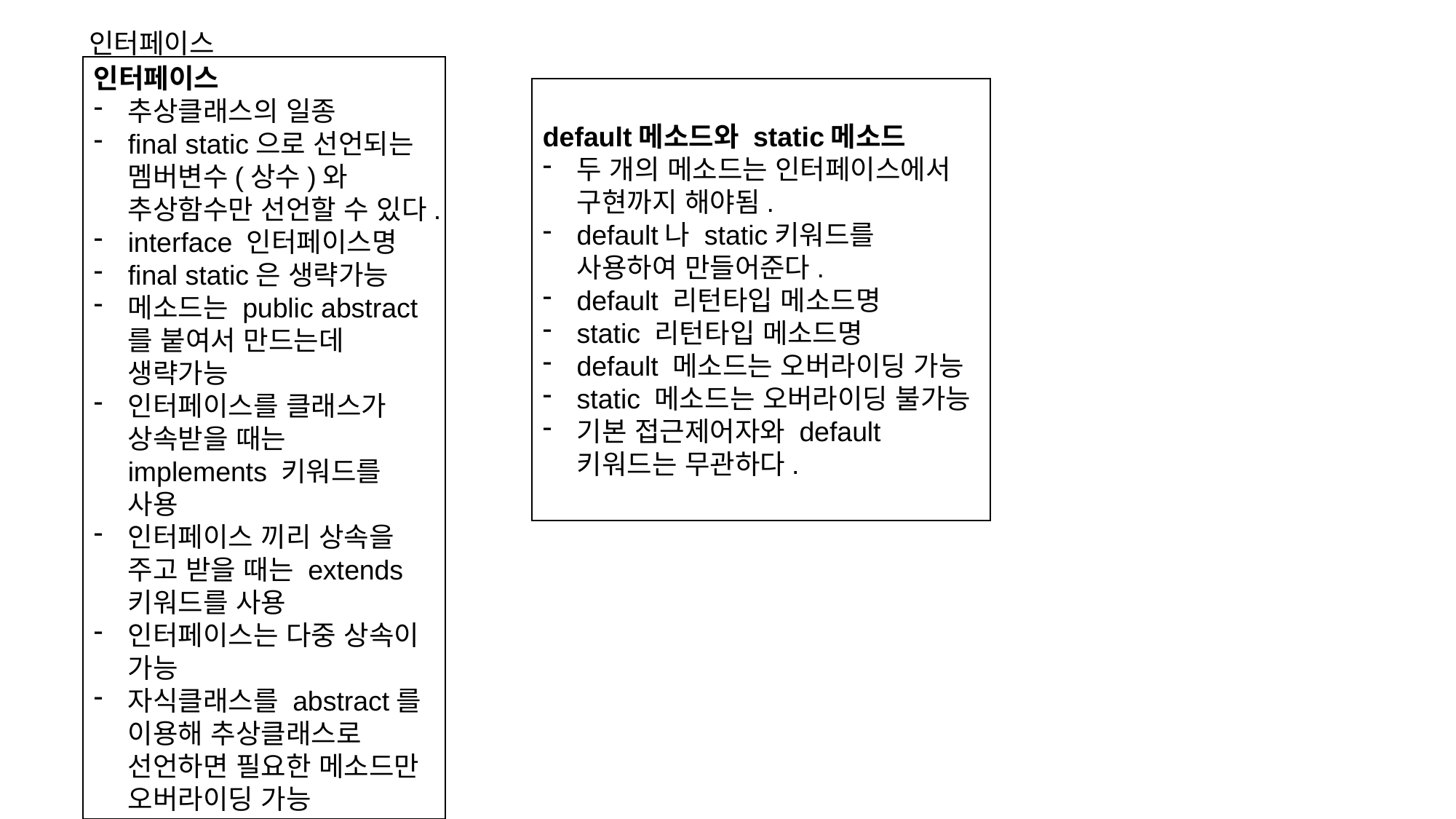

인터페이스
인터페이스
추상클래스의 일종
final static으로 선언되는 멤버변수(상수)와 추상함수만 선언할 수 있다.
interface 인터페이스명
final static은 생략가능
메소드는 public abstract를 붙여서 만드는데 생략가능
인터페이스를 클래스가 상속받을 때는 implements 키워드를 사용
인터페이스 끼리 상속을 주고 받을 때는 extends키워드를 사용
인터페이스는 다중 상속이 가능
자식클래스를 abstract를 이용해 추상클래스로 선언하면 필요한 메소드만 오버라이딩 가능
default메소드와 static메소드
두 개의 메소드는 인터페이스에서  구현까지 해야됨.
default나 static키워드를 사용하여 만들어준다.
default 리턴타입 메소드명
static 리턴타입 메소드명
default 메소드는 오버라이딩 가능
static 메소드는 오버라이딩 불가능
기본 접근제어자와 default 키워드는 무관하다.